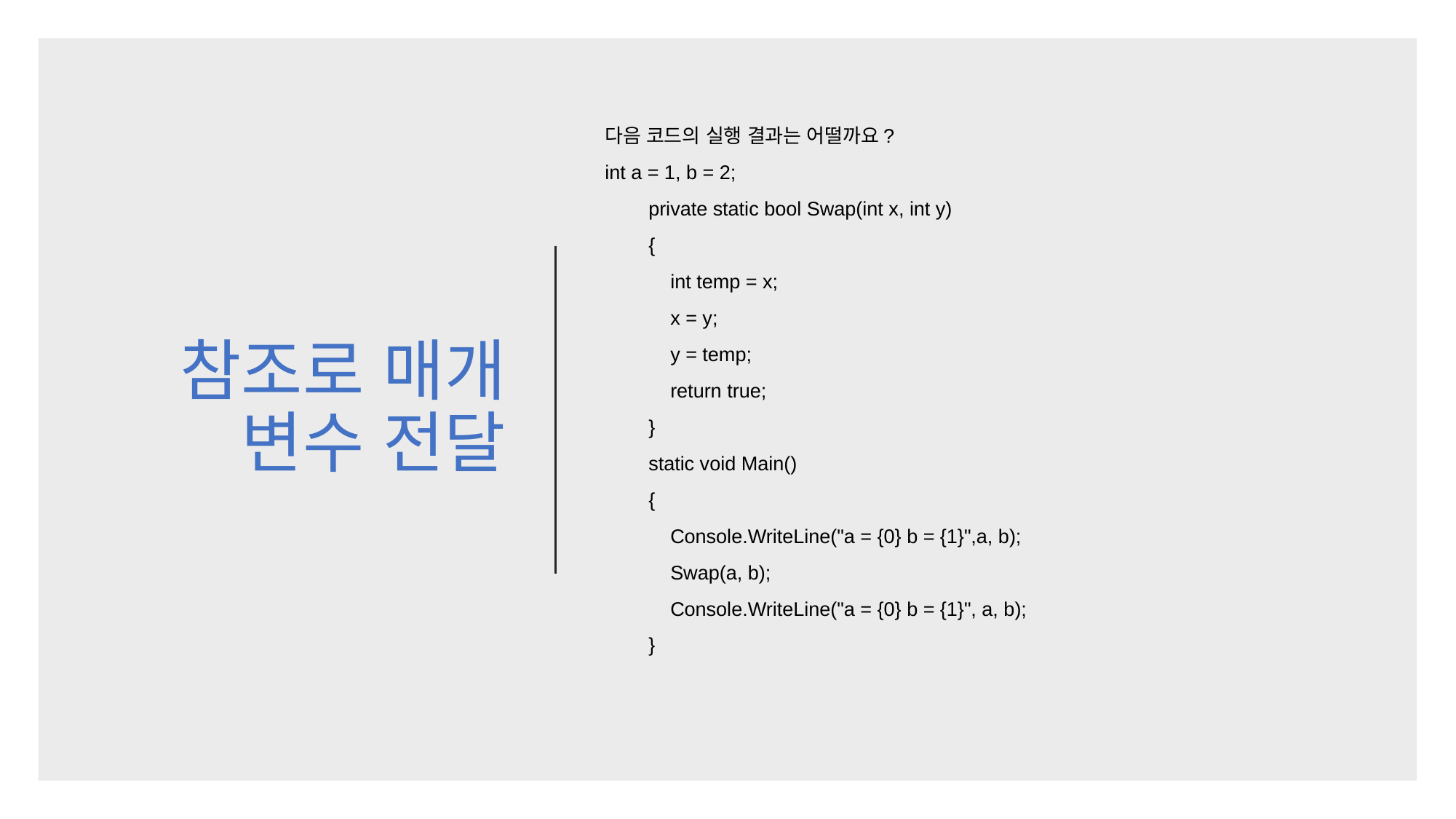

# 참조로 매개 변수 전달
다음 코드의 실행 결과는 어떨까요?
int a = 1, b = 2;
        private static bool Swap(int x, int y)
        {
            int temp = x;
            x = y;
            y = temp;
            return true;
        }
        static void Main()
        {
            Console.WriteLine("a = {0} b = {1}",a, b);
            Swap(a, b);
            Console.WriteLine("a = {0} b = {1}", a, b);
        }